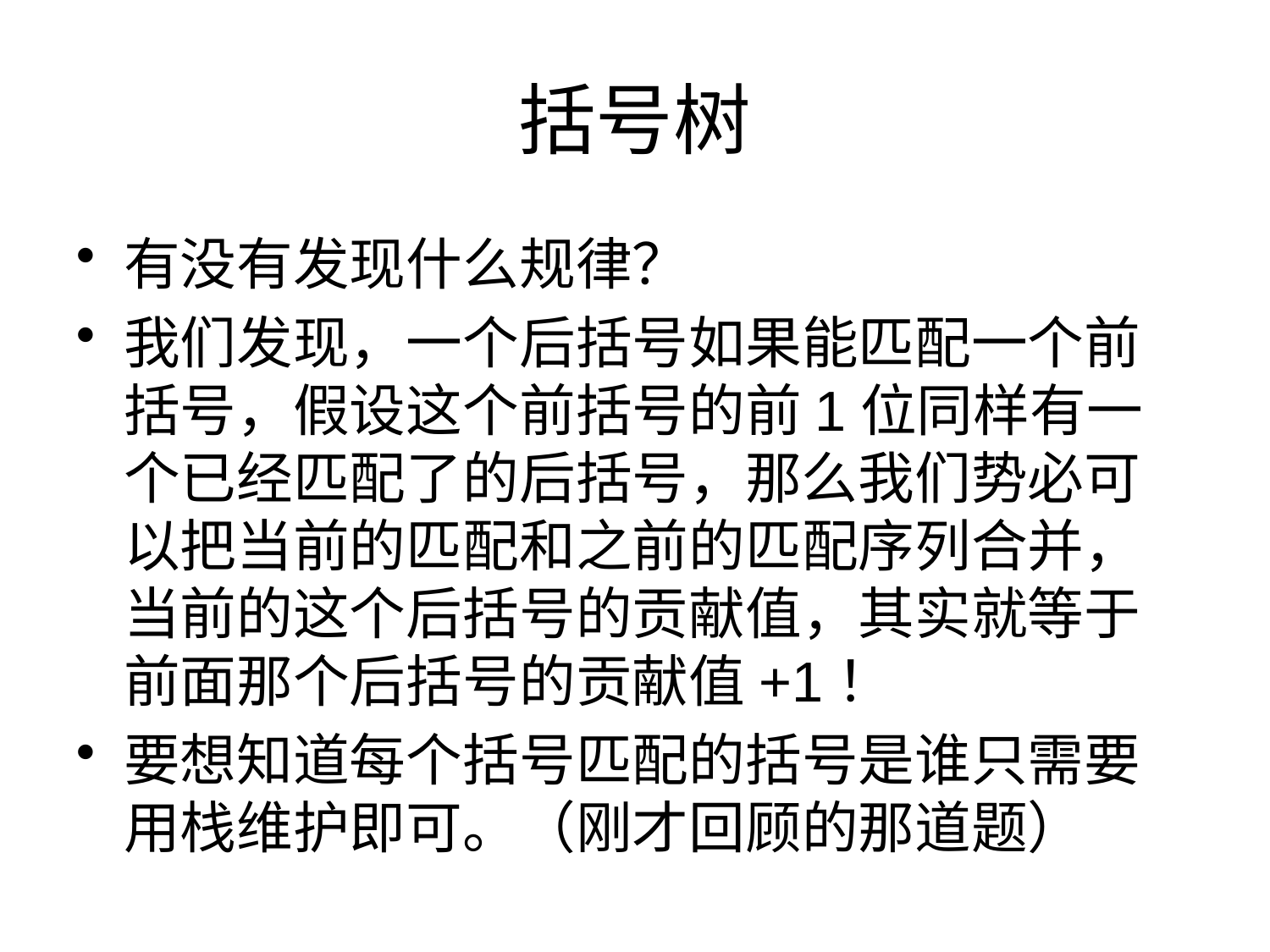

# 括号树
有没有发现什么规律？
我们发现，一个后括号如果能匹配一个前括号，假设这个前括号的前1位同样有一个已经匹配了的后括号，那么我们势必可以把当前的匹配和之前的匹配序列合并，当前的这个后括号的贡献值，其实就等于前面那个后括号的贡献值+1！
要想知道每个括号匹配的括号是谁只需要用栈维护即可。（刚才回顾的那道题）